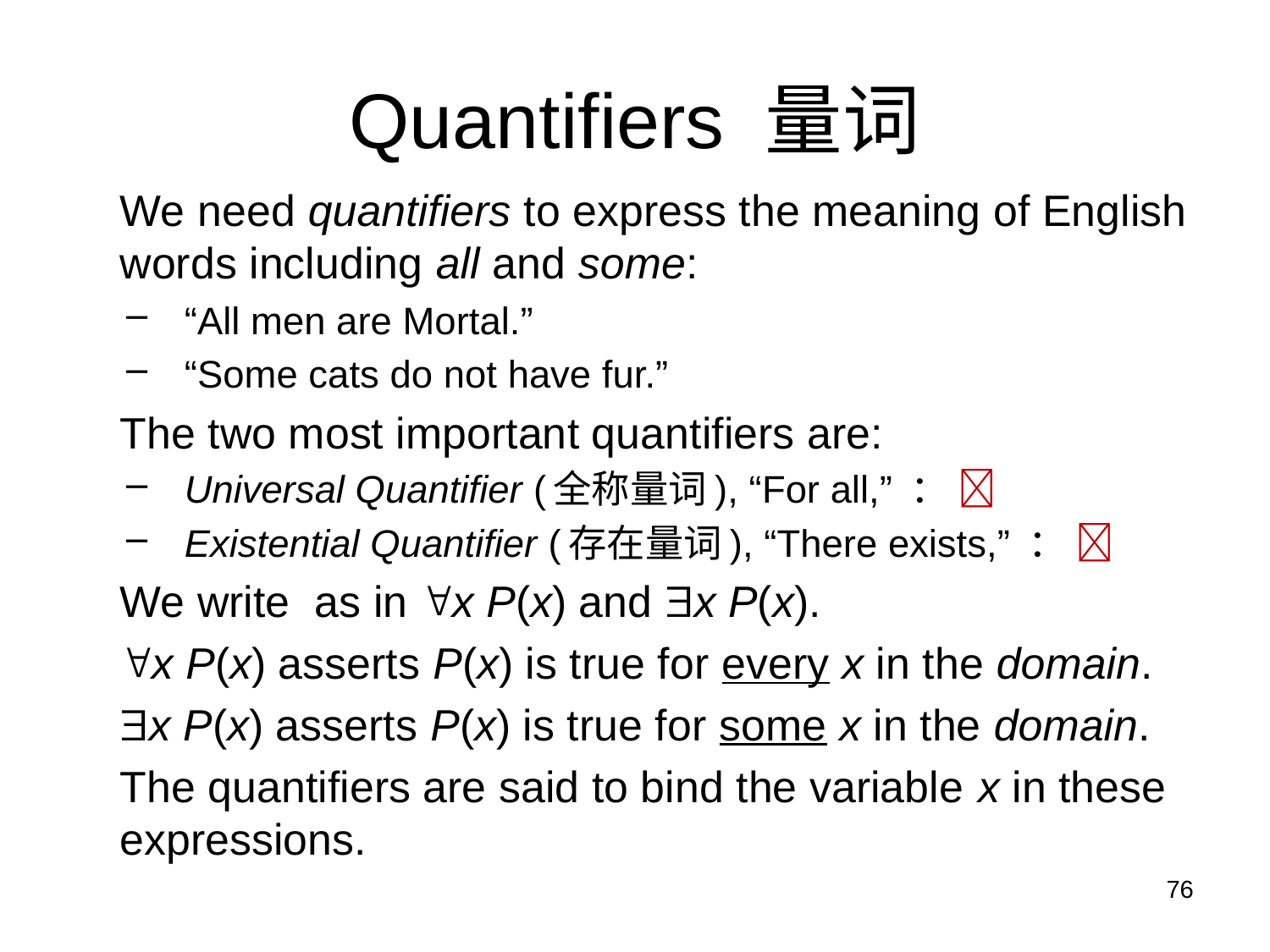

# Quantifiers 量词
We need quantifiers to express the meaning of English words including all and some:
“All men are Mortal.”
“Some cats do not have fur.”
The two most important quantifiers are:
Universal Quantifier (全称量词), “For all,” ： ∀
Existential Quantifier (存在量词), “There exists,” ： ∃
We write  as in ∀x P(x) and ∃x P(x).
∀x P(x) asserts P(x) is true for every x in the domain.
∃x P(x) asserts P(x) is true for some x in the domain.
The quantifiers are said to bind the variable x in these expressions.

76